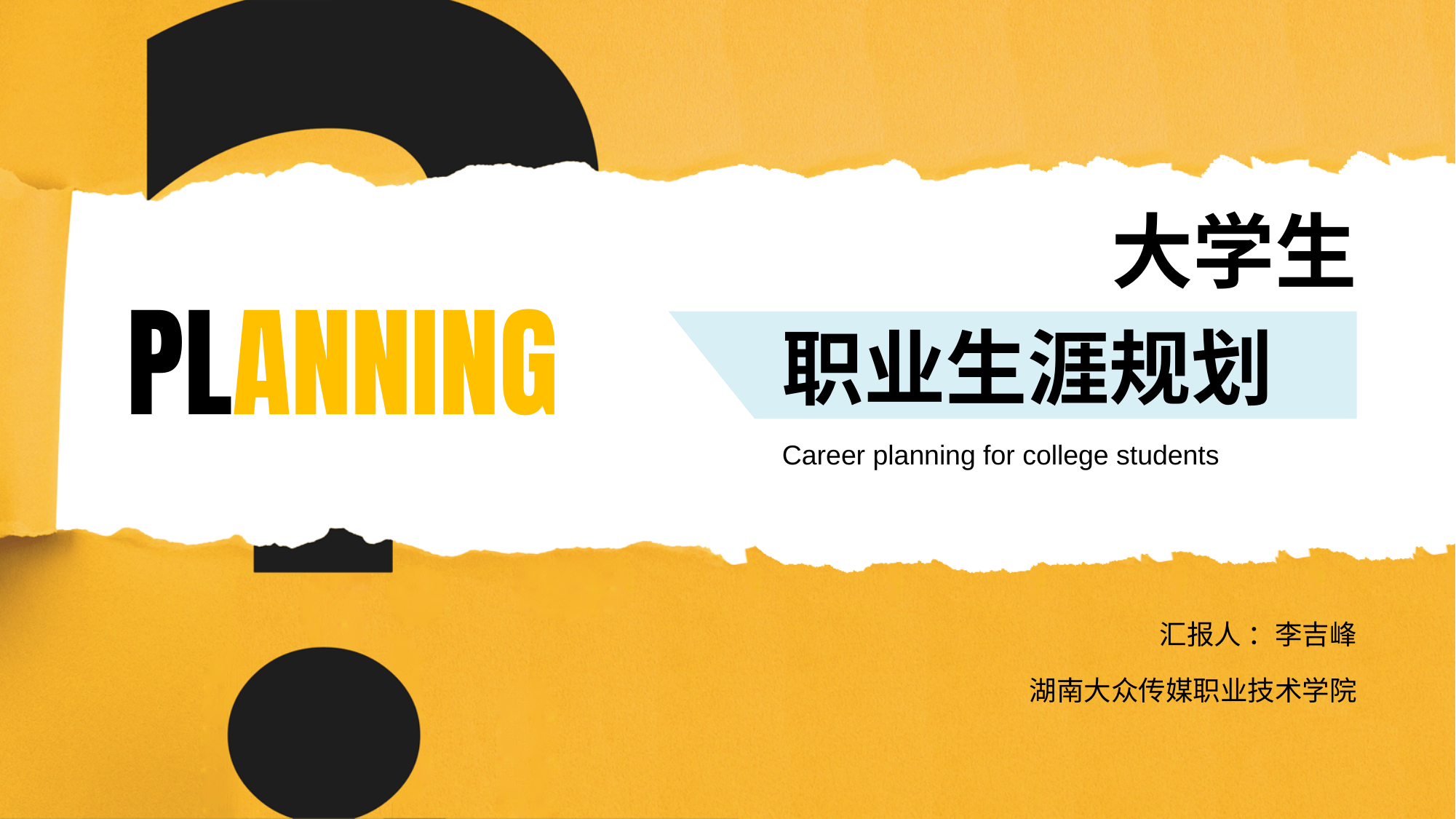

大学生
PLANNING

职业生涯规划
Career planning for college students
汇报人 ：李吉峰
湖南大众传媒职业技术学院